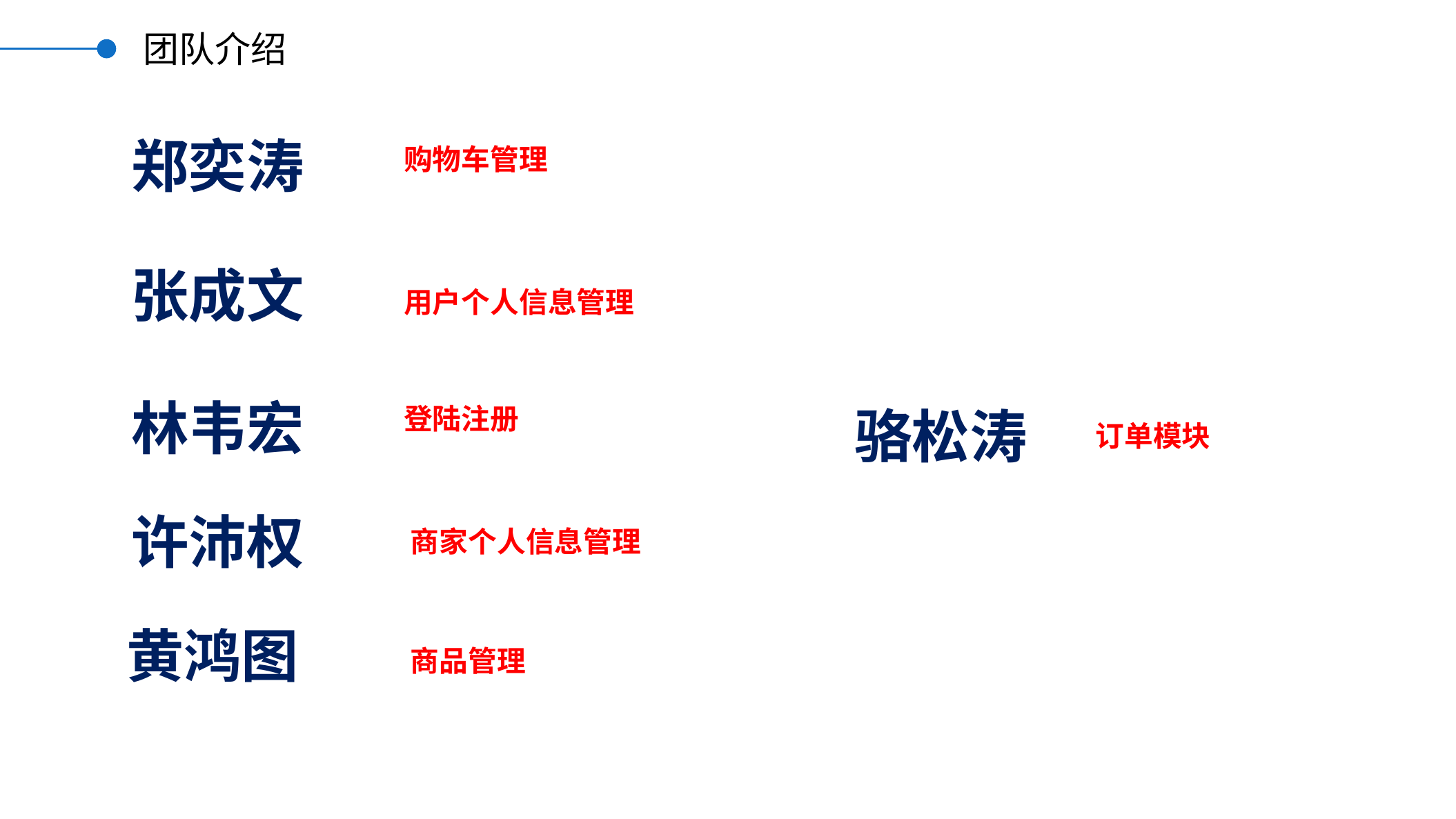

团队介绍你的标题

郑奕涛
购物车管理
请输入子标题
请输入子标题
请输入子标题
张成文
用户个人信息管理
林韦宏
登陆注册
骆松涛
订单模块
许沛权
商家个人信息管理
请输入文本请输入文本请输入文本请输入文本
请输入文本请输入文本
请输入文本请输入文本请输入文本请输入文本
请输入文本请输入文本
请输入文本请输入文本请输入文本请输入文本
请输入文本请输入文本
黄鸿图
商品管理